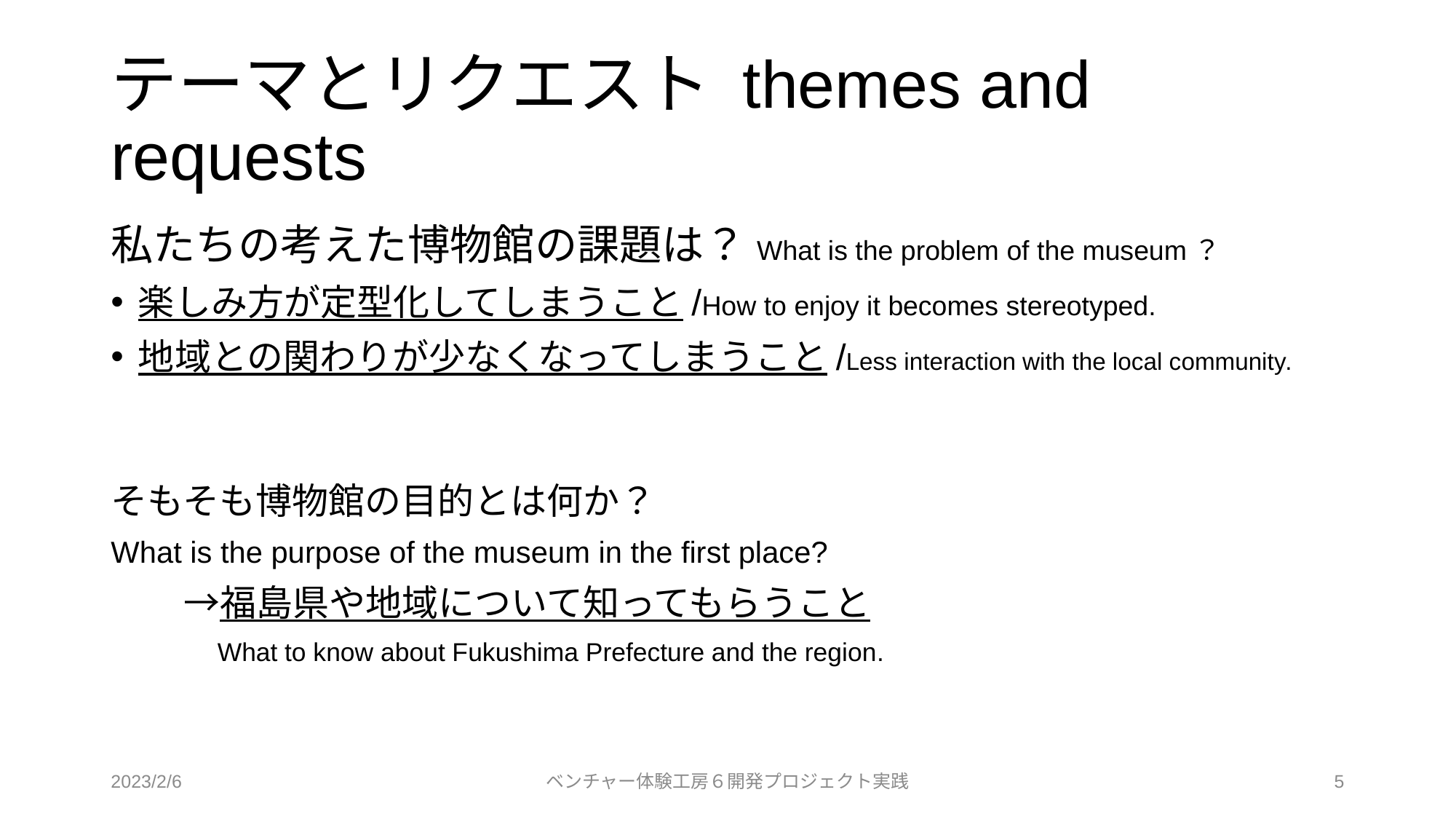

# テーマとリクエスト themes and requests
私たちの考えた博物館の課題は？What is the problem of the museum？
楽しみ方が定型化してしまうこと/How to enjoy it becomes stereotyped​.
地域との関わりが少なくなってしまうこと/Less interaction with the local community​.

そもそも博物館の目的とは何か？
What is the purpose of the museum in the first place?​
　　→福島県や地域について知ってもらうこと
               What to know about Fukushima Prefecture and the region​.
2023/2/6
ベンチャー体験工房６開発プロジェクト実践
5